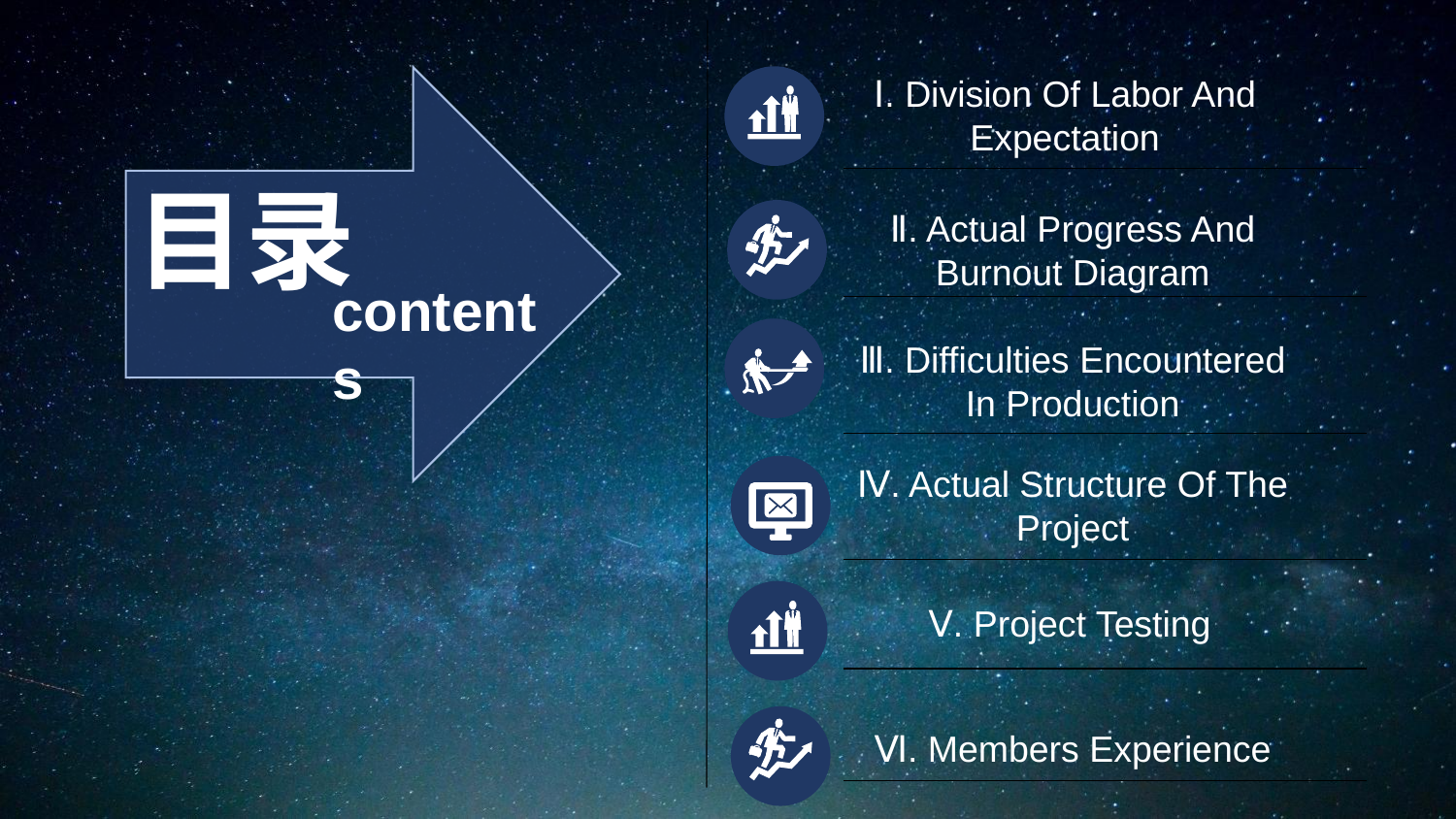

Ⅰ. Division Of Labor And Expectation

目录

Ⅱ. Actual Progress And Burnout Diagram

contents

Ⅲ. Difficulties Encountered In Production

Ⅳ. Actual Structure Of The Project

Ⅴ. Project Testing

Ⅵ. Members Experience